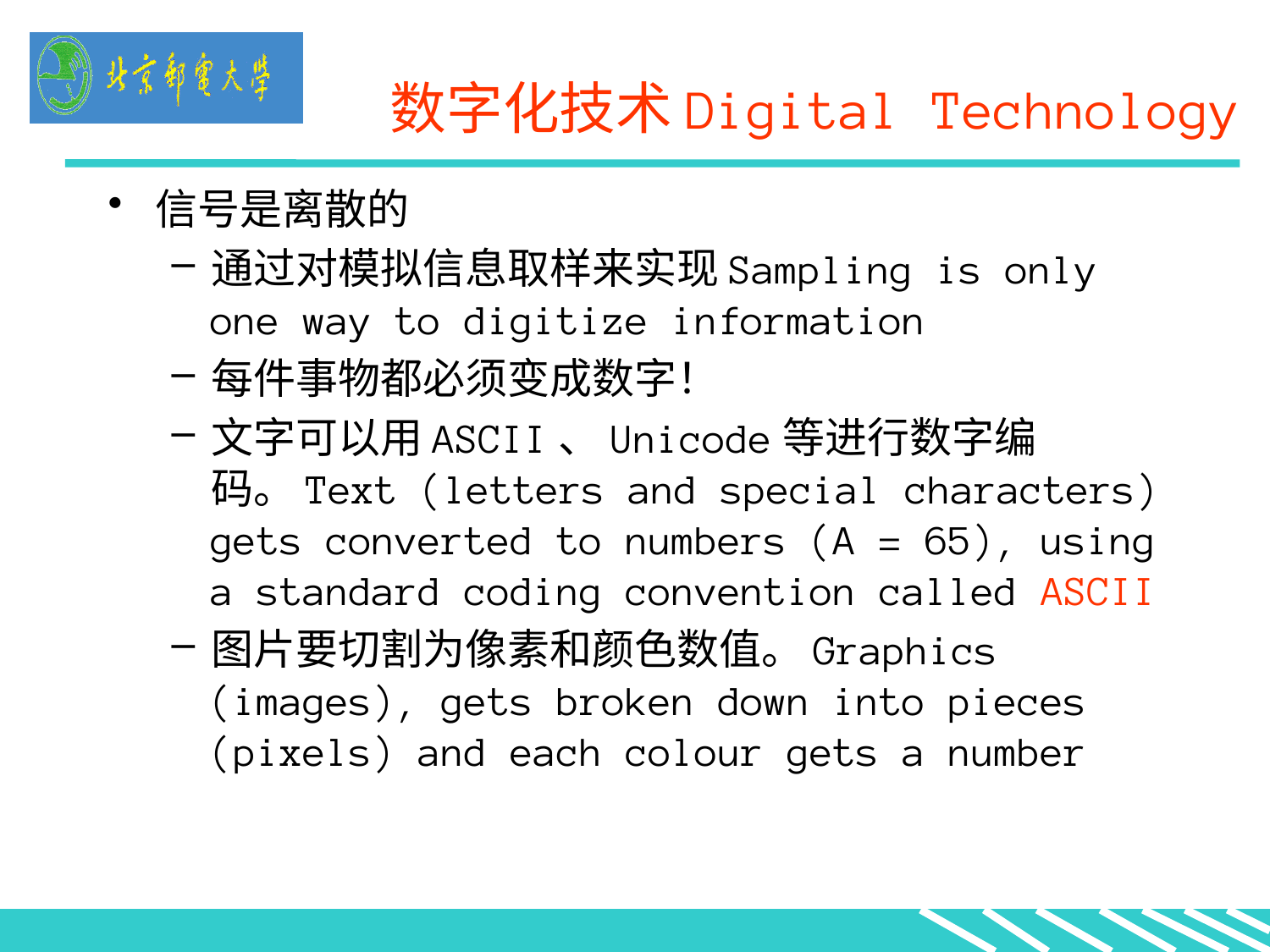

# 数字化技术Digital Technology
信号是离散的
通过对模拟信息取样来实现Sampling is only one way to digitize information
每件事物都必须变成数字！
文字可以用ASCII、Unicode等进行数字编码。Text (letters and special characters) gets converted to numbers (A = 65), using a standard coding convention called ASCII
图片要切割为像素和颜色数值。Graphics (images), gets broken down into pieces (pixels) and each colour gets a number